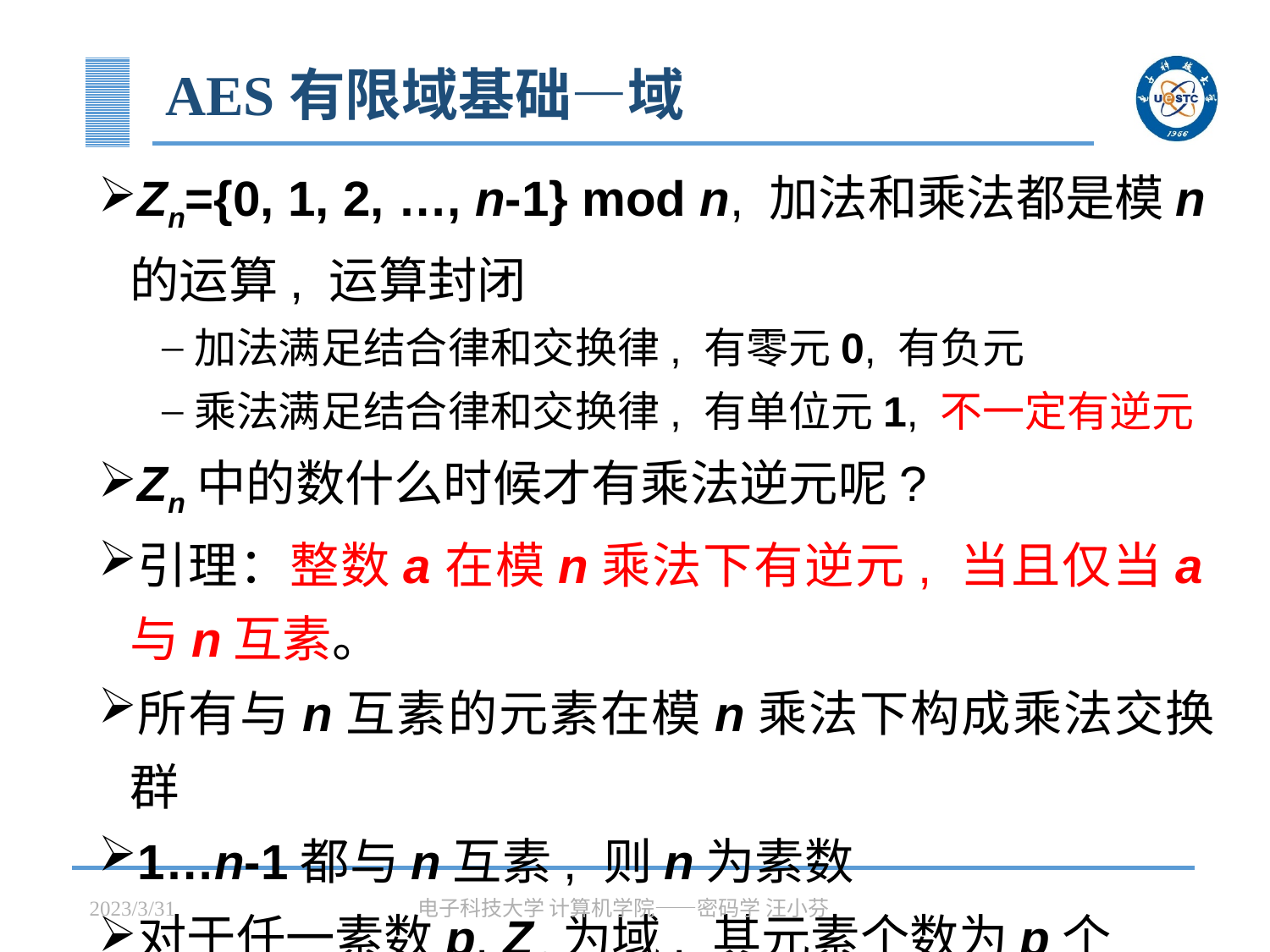

# AES有限域基础—域
Zn={0, 1, 2, …, n-1} mod n, 加法和乘法都是模n的运算, 运算封闭
加法满足结合律和交换律, 有零元0, 有负元
乘法满足结合律和交换律, 有单位元1, 不一定有逆元
Zn中的数什么时候才有乘法逆元呢?
引理：整数a在模n乘法下有逆元, 当且仅当a与n互素。
所有与n互素的元素在模n乘法下构成乘法交换群
1…n-1都与n互素, 则n为素数
对于任一素数p, Zp为域, 其元素个数为p个

2023/3/31
电子科技大学 计算机学院——密码学 汪小芬